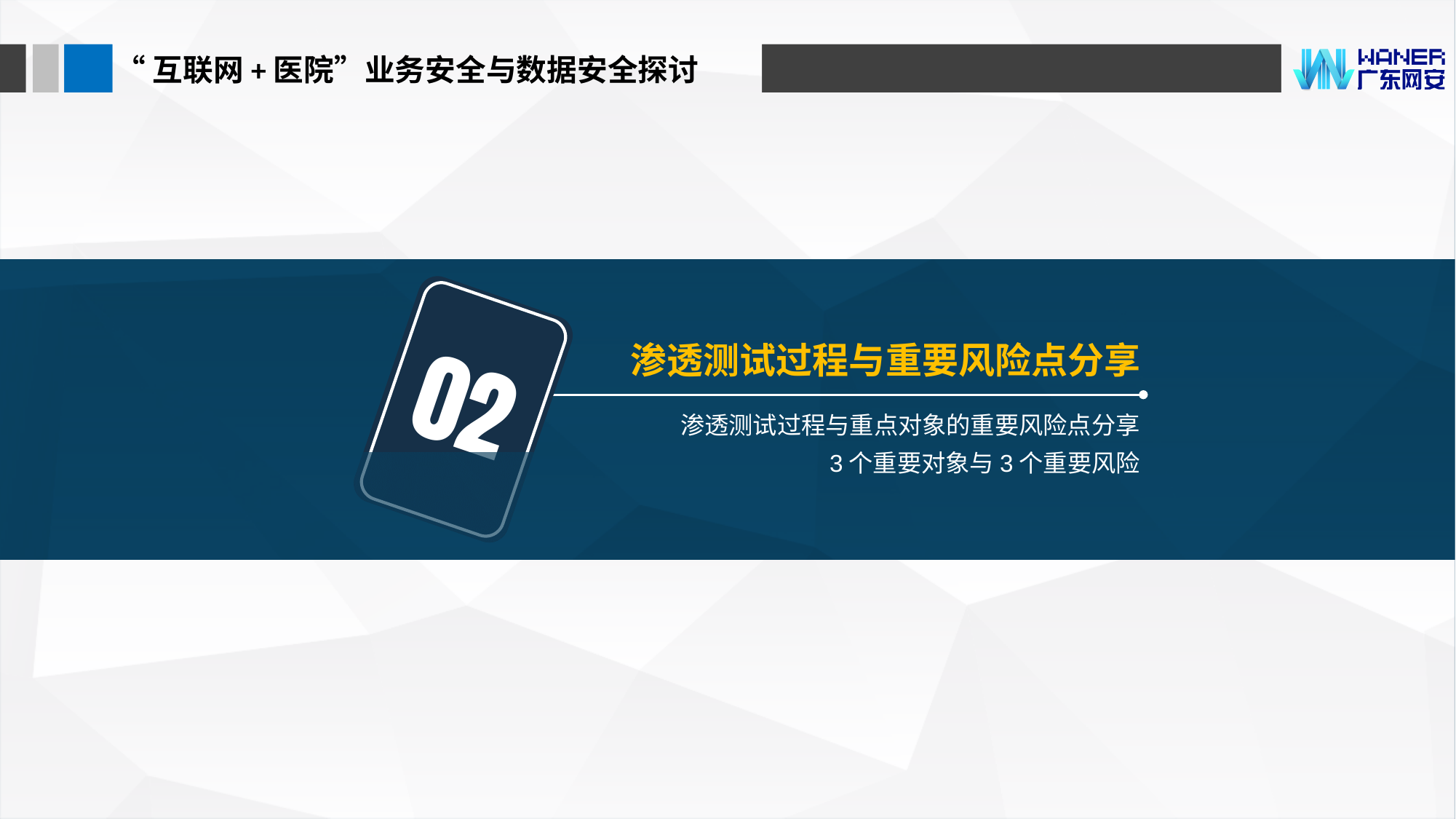

“互联网+医院”业务安全与数据安全探讨

02

渗透测试过程与重要风险点分享
渗透测试过程与重点对象的重要风险点分享
3个重要对象与3个重要风险